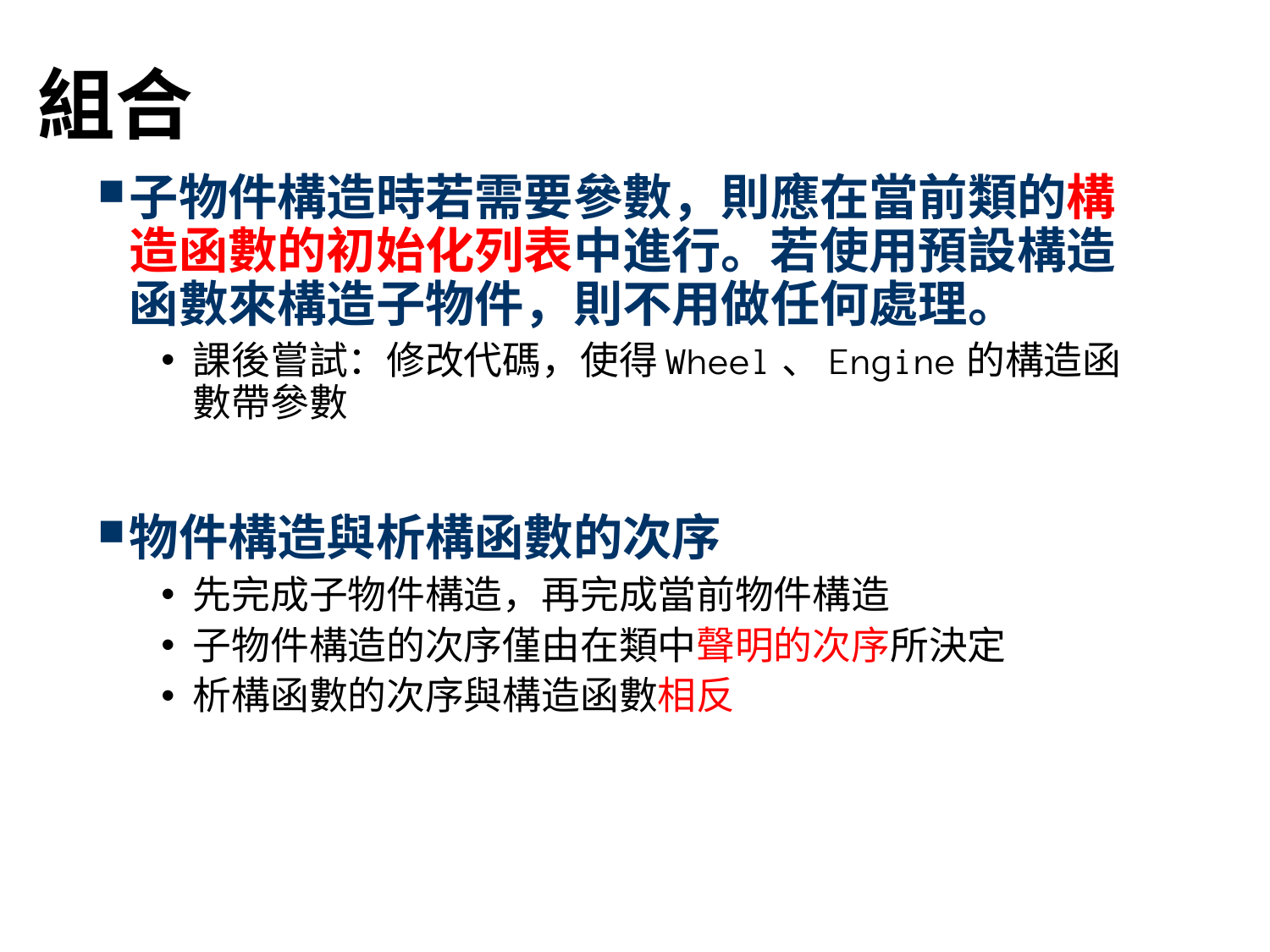

# 組合
子物件構造時若需要參數，則應在當前類的構造函數的初始化列表中進行。若使用預設構造函數來構造子物件，則不用做任何處理。
課後嘗試：修改代碼，使得Wheel、Engine的構造函數帶參數

物件構造與析構函數的次序
先完成子物件構造，再完成當前物件構造
子物件構造的次序僅由在類中聲明的次序所決定
析構函數的次序與構造函數相反